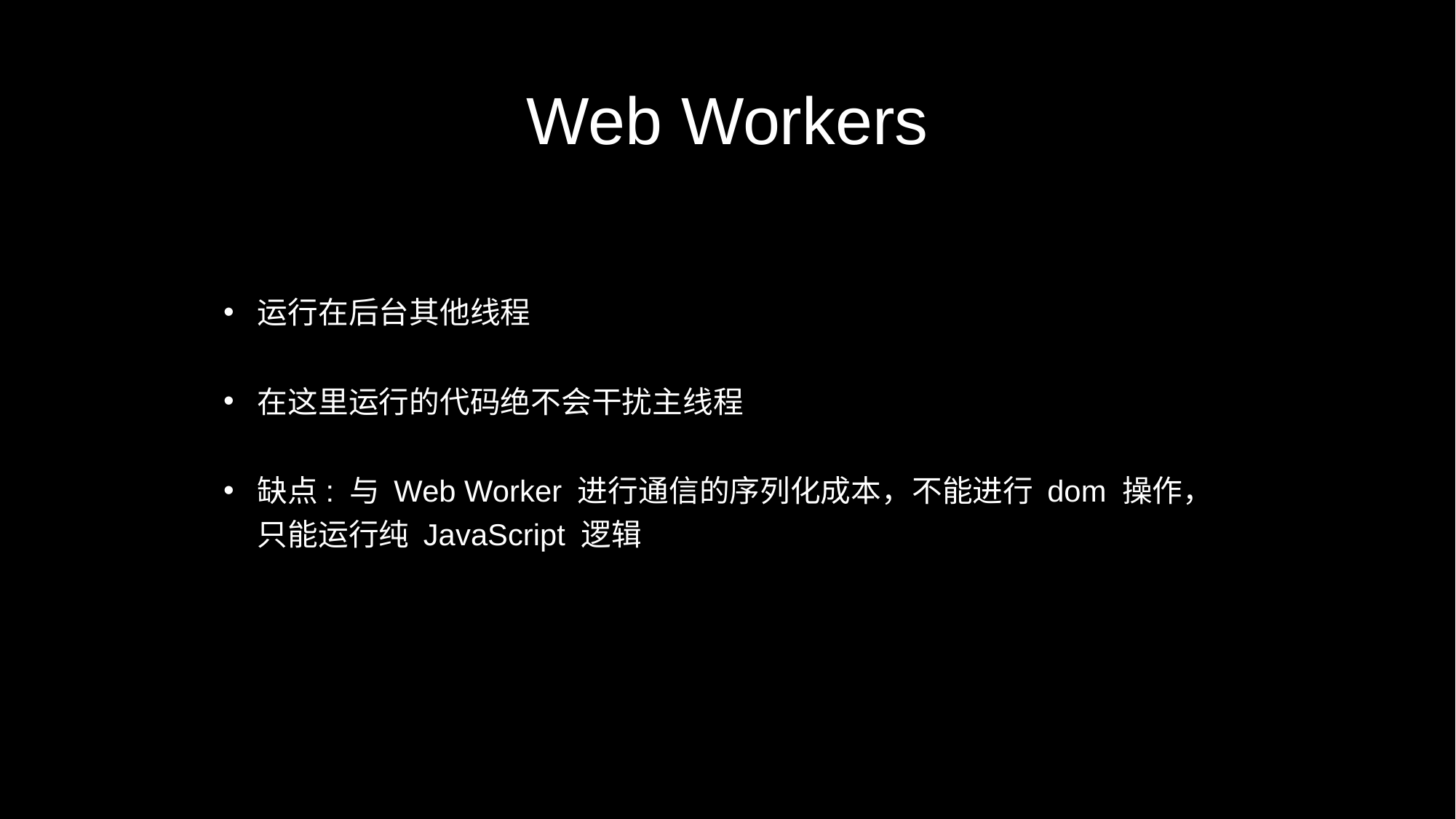

# Web Workers
运行在后台其他线程
在这里运行的代码绝不会干扰主线程
缺点: 与 Web Worker 进行通信的序列化成本，不能进行 dom 操作，只能运行纯 JavaScript 逻辑